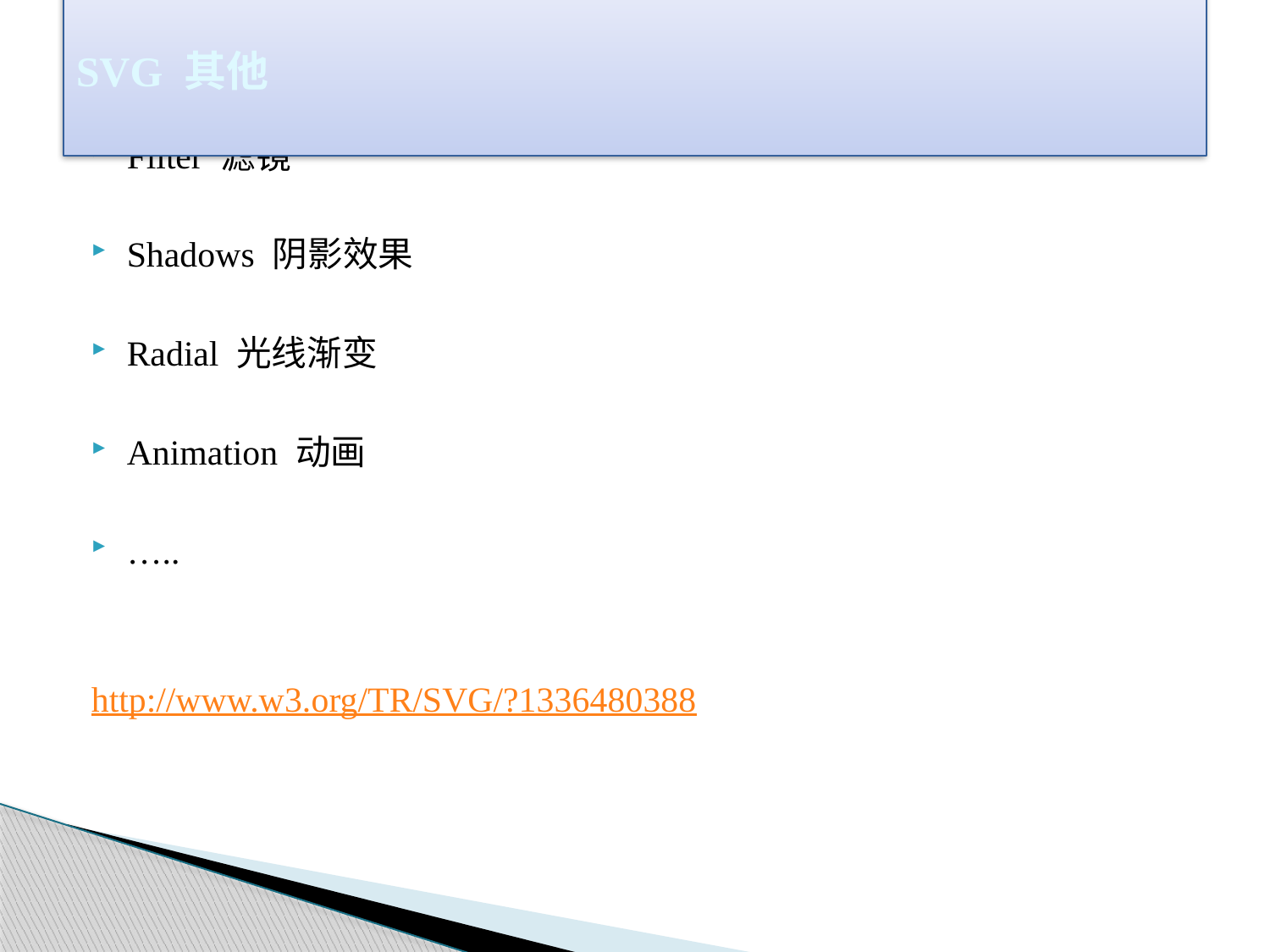

# SVG 其他
Filter 滤镜

Shadows 阴影效果

Radial 光线渐变

Animation 动画

…..

http://www.w3.org/TR/SVG/?1336480388